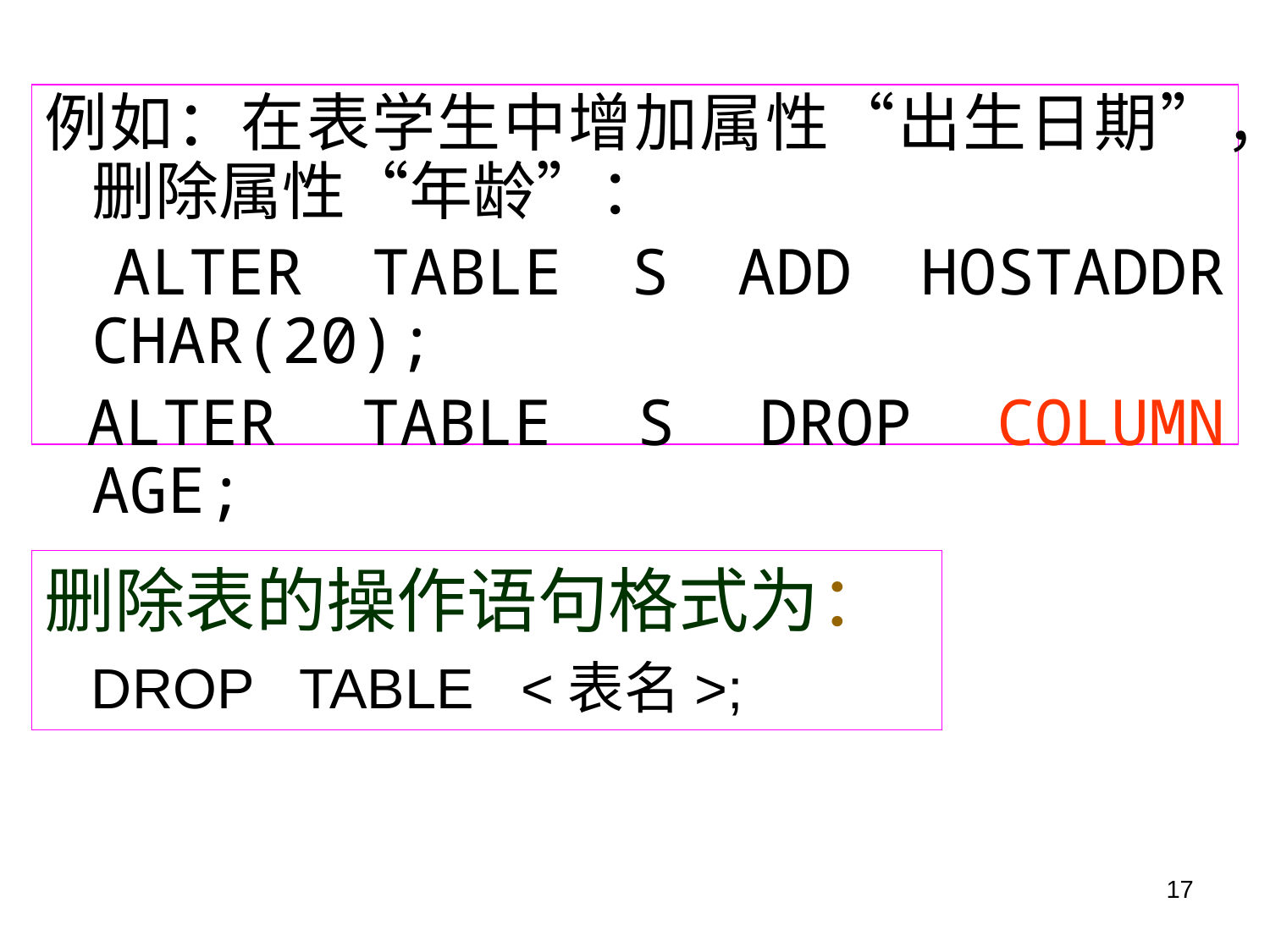

例如：在表学生中增加属性“出生日期”，删除属性“年龄”：
 ALTER TABLE S ADD HOSTADDR CHAR(20);
 ALTER  TABLE  S  DROP  COLUMN AGE;
删除表的操作语句格式为：
   DROP   TABLE   <表名>;
17